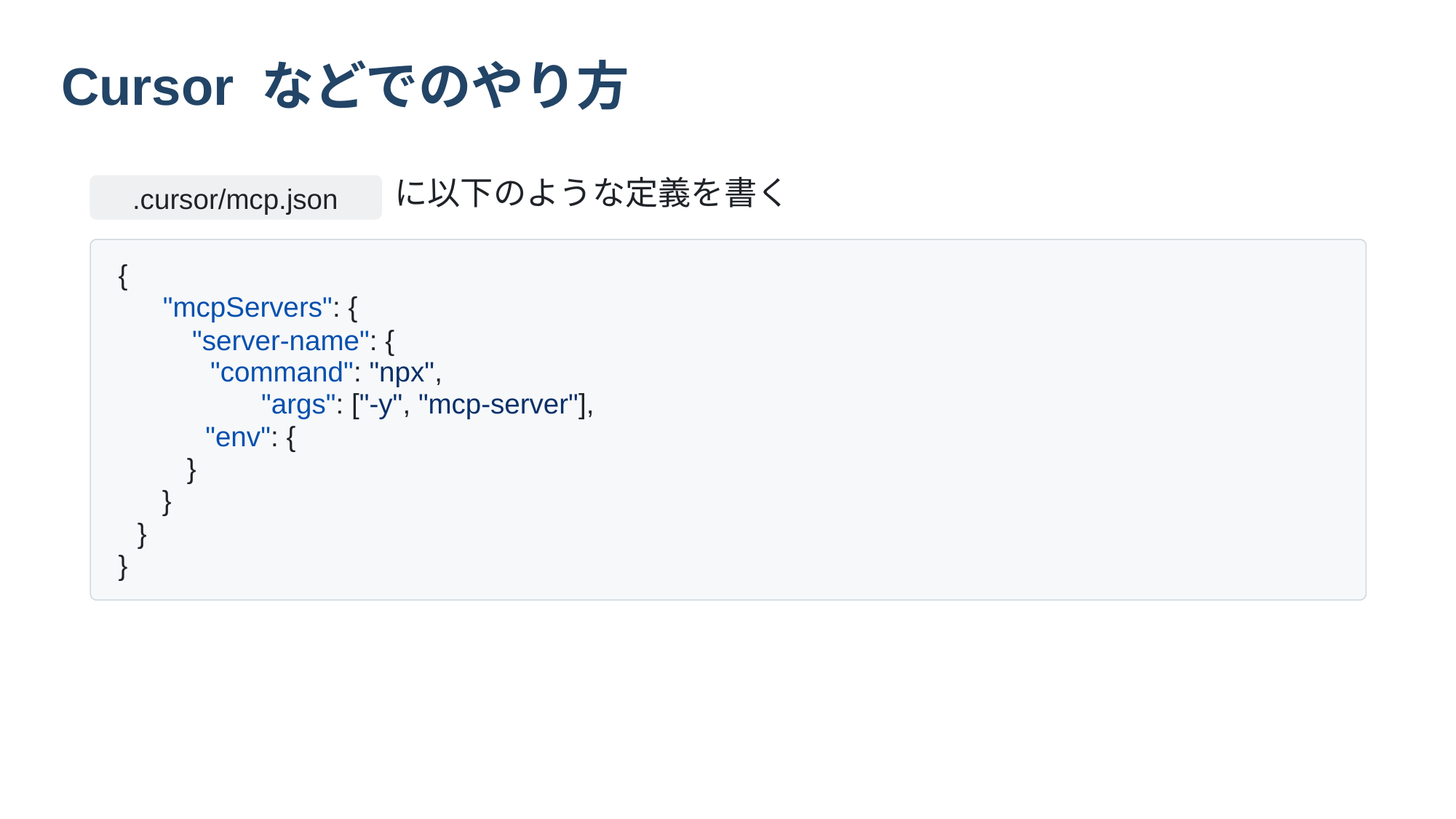

Cursor などでのやり⽅
 に以下のような定義を書く

.cursor/mcp.json

{
  "mcpServers": {
    "server-name": {
      "command": "npx",
      "args": ["-y", "mcp-server"],
      "env": {
      }
    }
  }
}